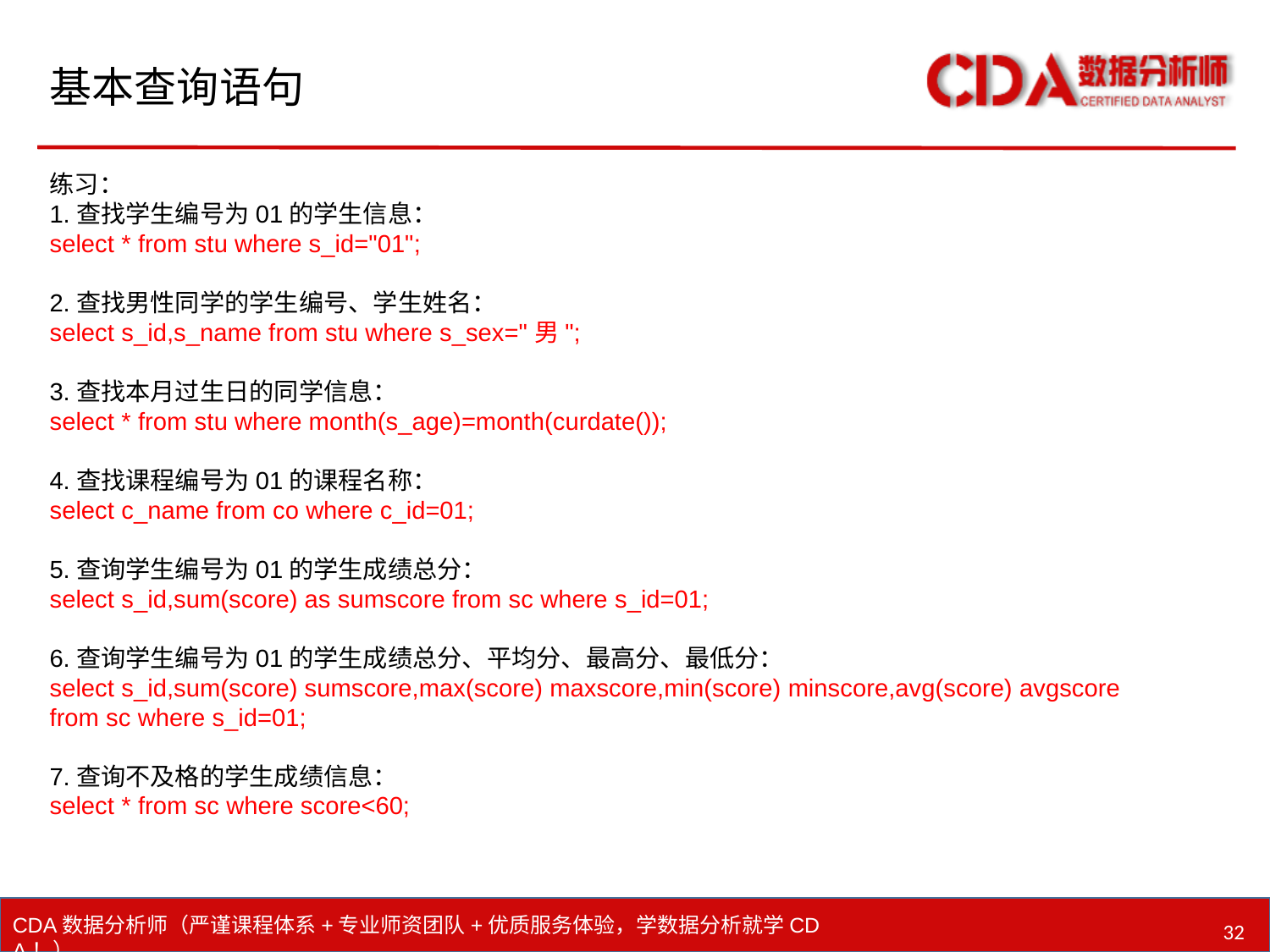

# 基本查询语句
练习：
1.查找学生编号为01的学生信息：
select * from stu where s_id="01";

2.查找男性同学的学生编号、学生姓名：
select s_id,s_name from stu where s_sex="男";

3.查找本月过生日的同学信息：
select * from stu where month(s_age)=month(curdate());

4.查找课程编号为01的课程名称：
select c_name from co where c_id=01;

5.查询学生编号为01的学生成绩总分：
select s_id,sum(score) as sumscore from sc where s_id=01;

6.查询学生编号为01的学生成绩总分、平均分、最高分、最低分：
select s_id,sum(score) sumscore,max(score) maxscore,min(score) minscore,avg(score) avgscore from sc where s_id=01;

7.查询不及格的学生成绩信息：
select * from sc where score<60;

32